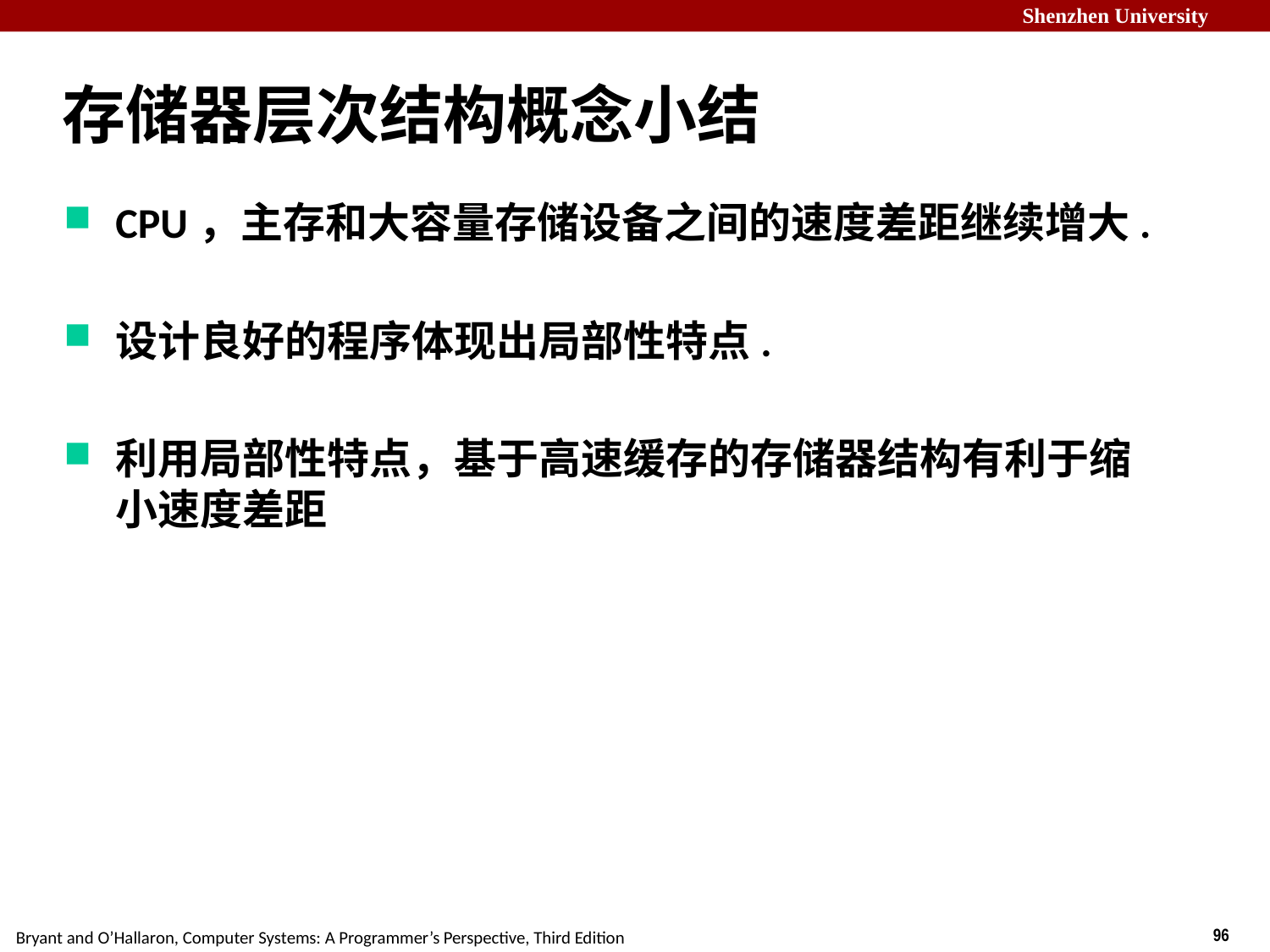

# 存储器层次结构概念小结
CPU，主存和大容量存储设备之间的速度差距继续增大.

设计良好的程序体现出局部性特点.

利用局部性特点，基于高速缓存的存储器结构有利于缩小速度差距